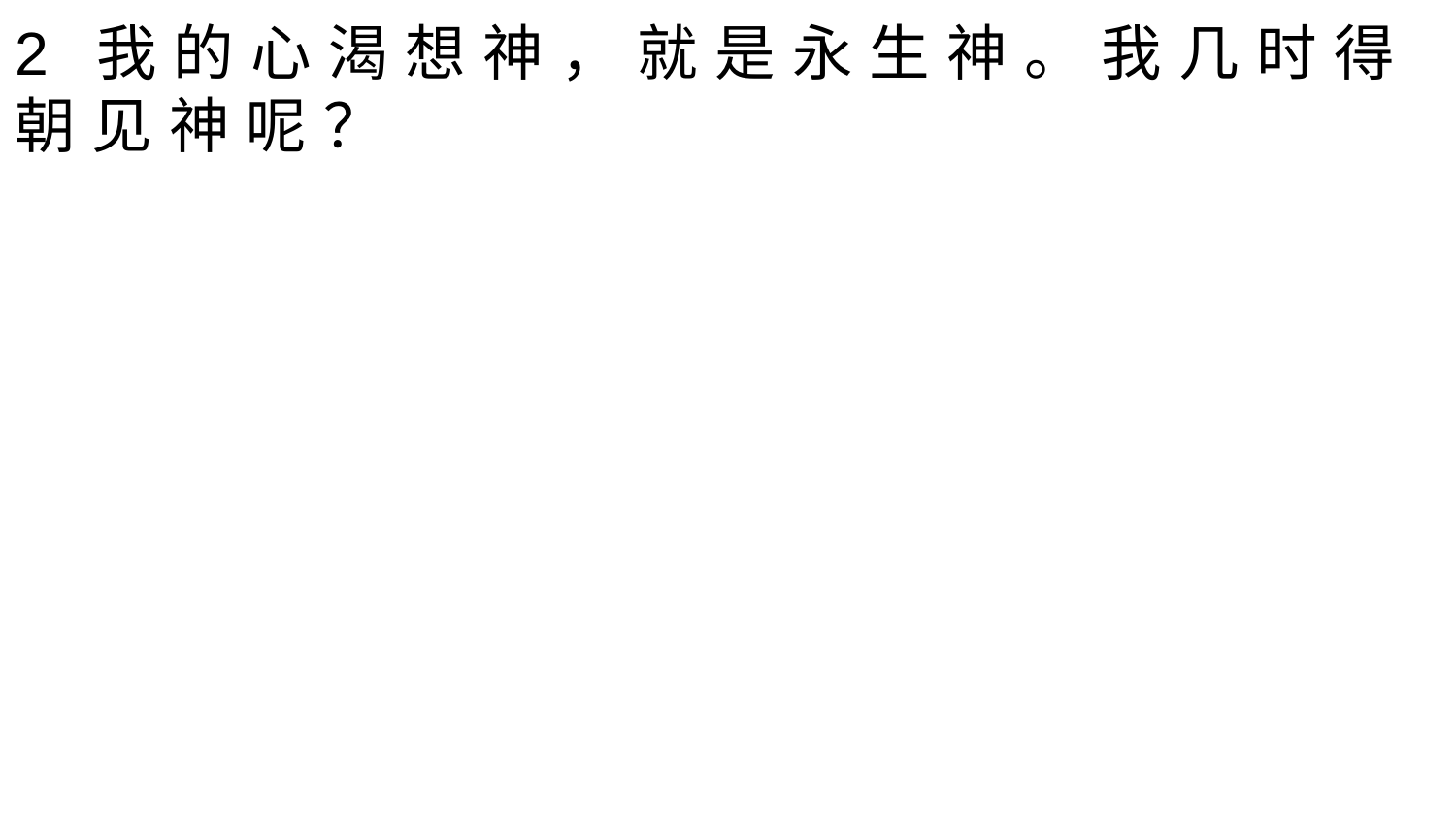

2  我 的 心 渴 想 神 ， 就 是 永 生 神 。 我 几 时 得 朝 见 神 呢 ？